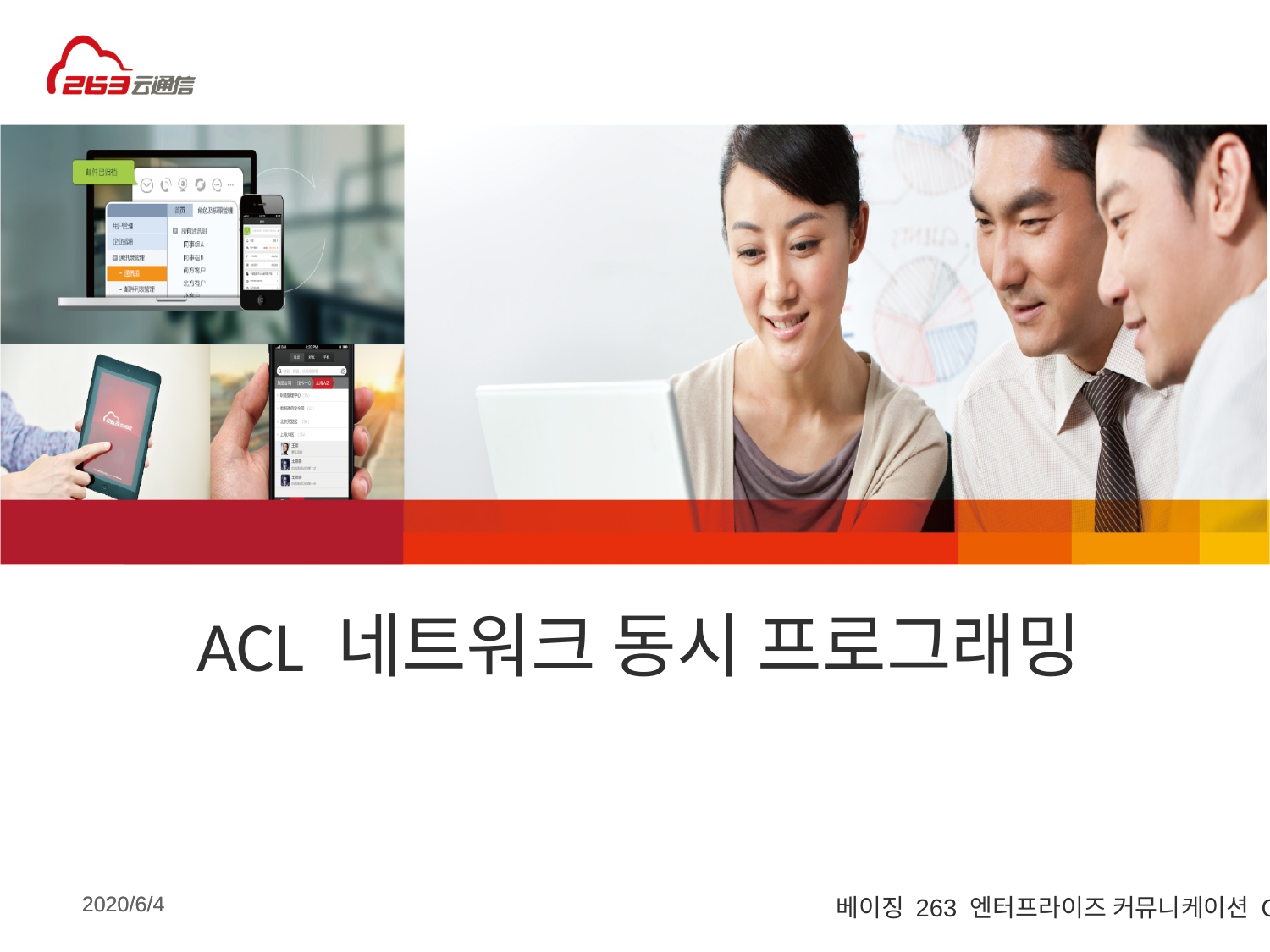

# ACL 네트워크 동시 프로그래밍
2020/6/4
베이징 263 엔터프라이즈 커뮤니케이션 Co.